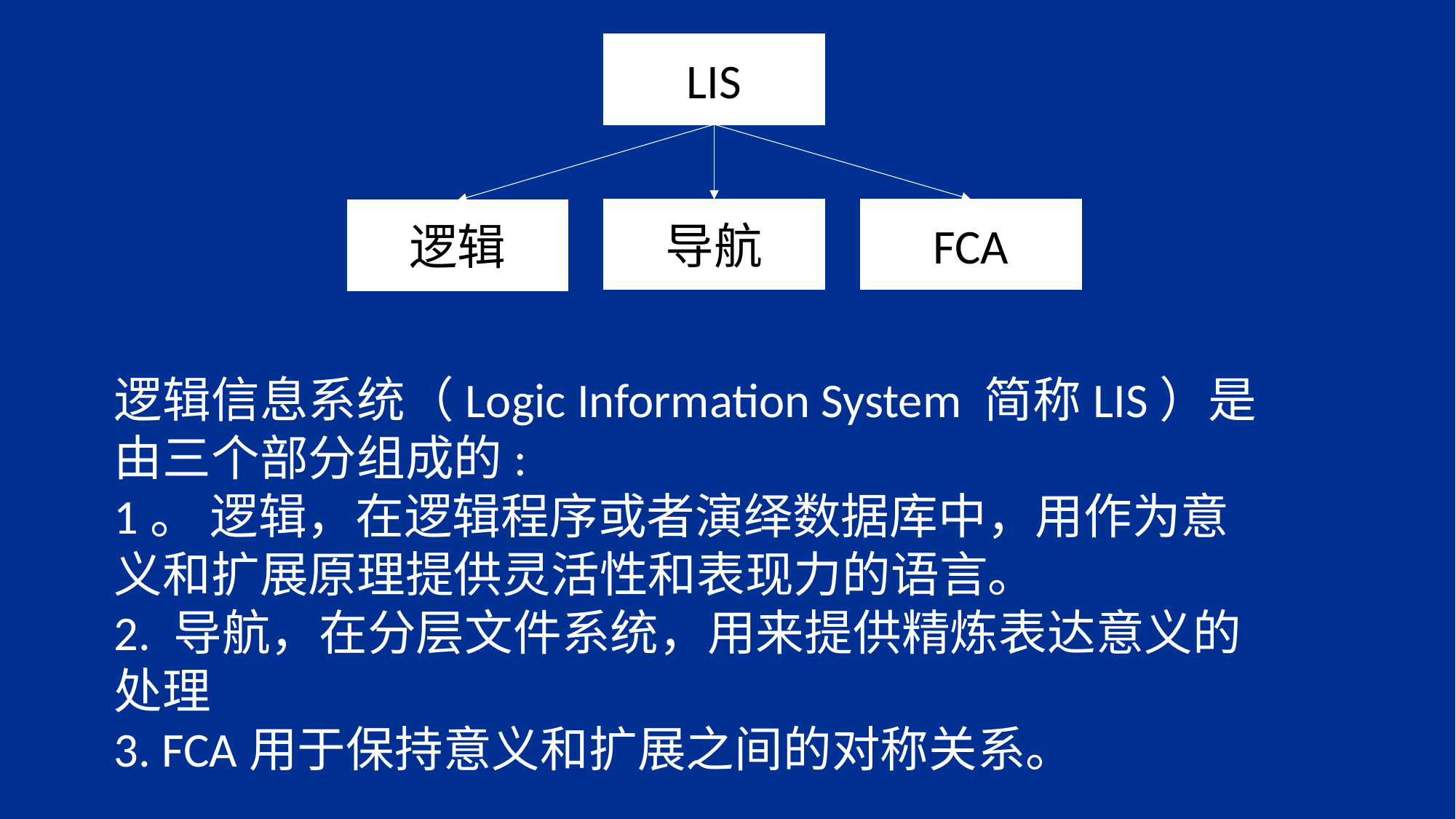

LIS
FCA
导航
逻辑
逻辑信息系统（Logic Information System 简称LIS）是由三个部分组成的:
1。 逻辑，在逻辑程序或者演绎数据库中，用作为意义和扩展原理提供灵活性和表现力的语言。
2. 导航，在分层文件系统，用来提供精炼表达意义的处理
3. FCA用于保持意义和扩展之间的对称关系。